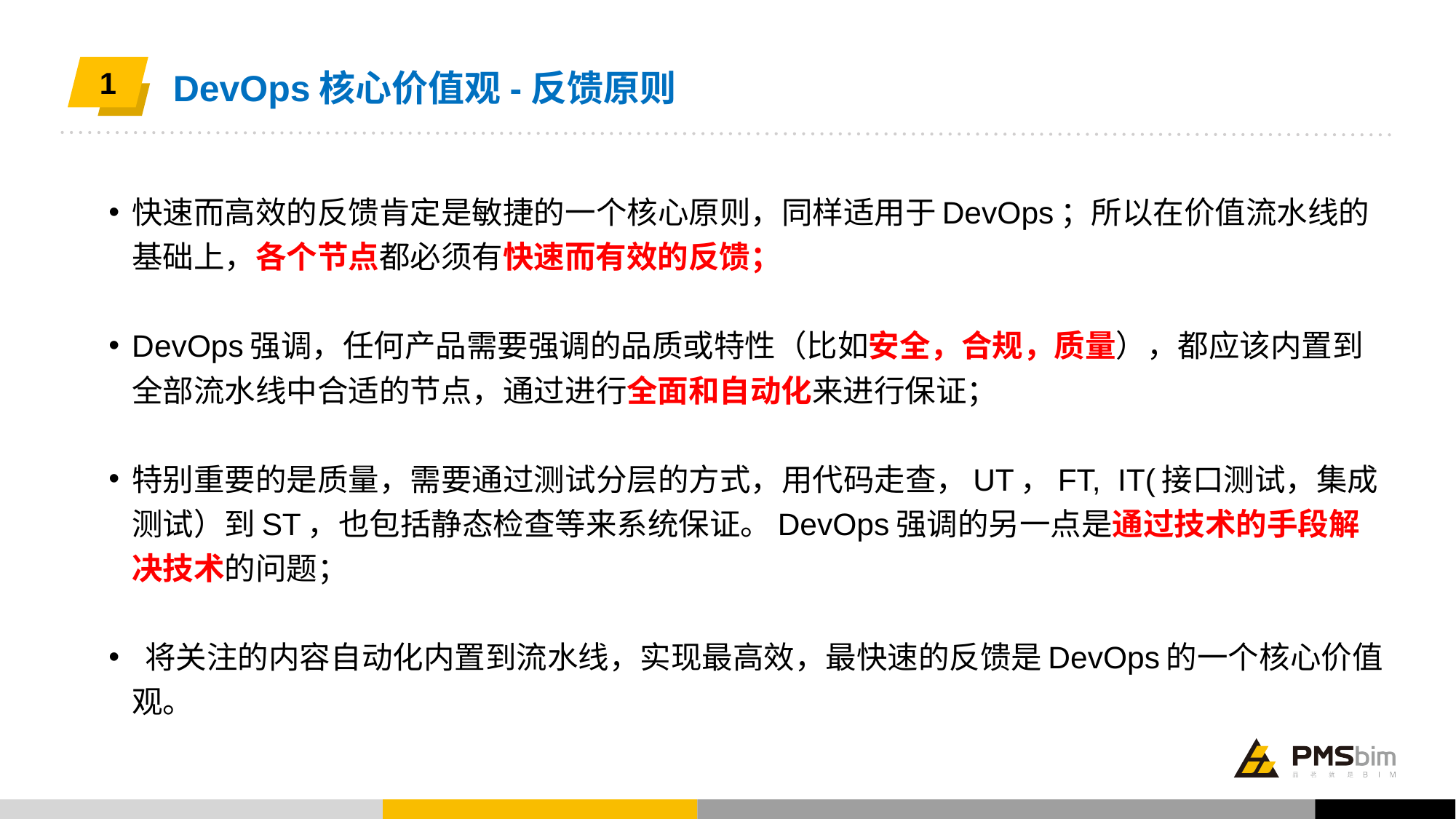

1
DevOps核心价值观-反馈原则

快速而高效的反馈肯定是敏捷的一个核心原则，同样适用于DevOps；所以在价值流水线的基础上，各个节点都必须有快速而有效的反馈；

DevOps强调，任何产品需要强调的品质或特性（比如安全，合规，质量），都应该内置到全部流水线中合适的节点，通过进行全面和自动化来进行保证；

特别重要的是质量，需要通过测试分层的方式，用代码走查，UT，FT,  IT(接口测试，集成测试）到ST，也包括静态检查等来系统保证。DevOps强调的另一点是通过技术的手段解决技术的问题；

 将关注的内容自动化内置到流水线，实现最高效，最快速的反馈是DevOps的一个核心价值观。